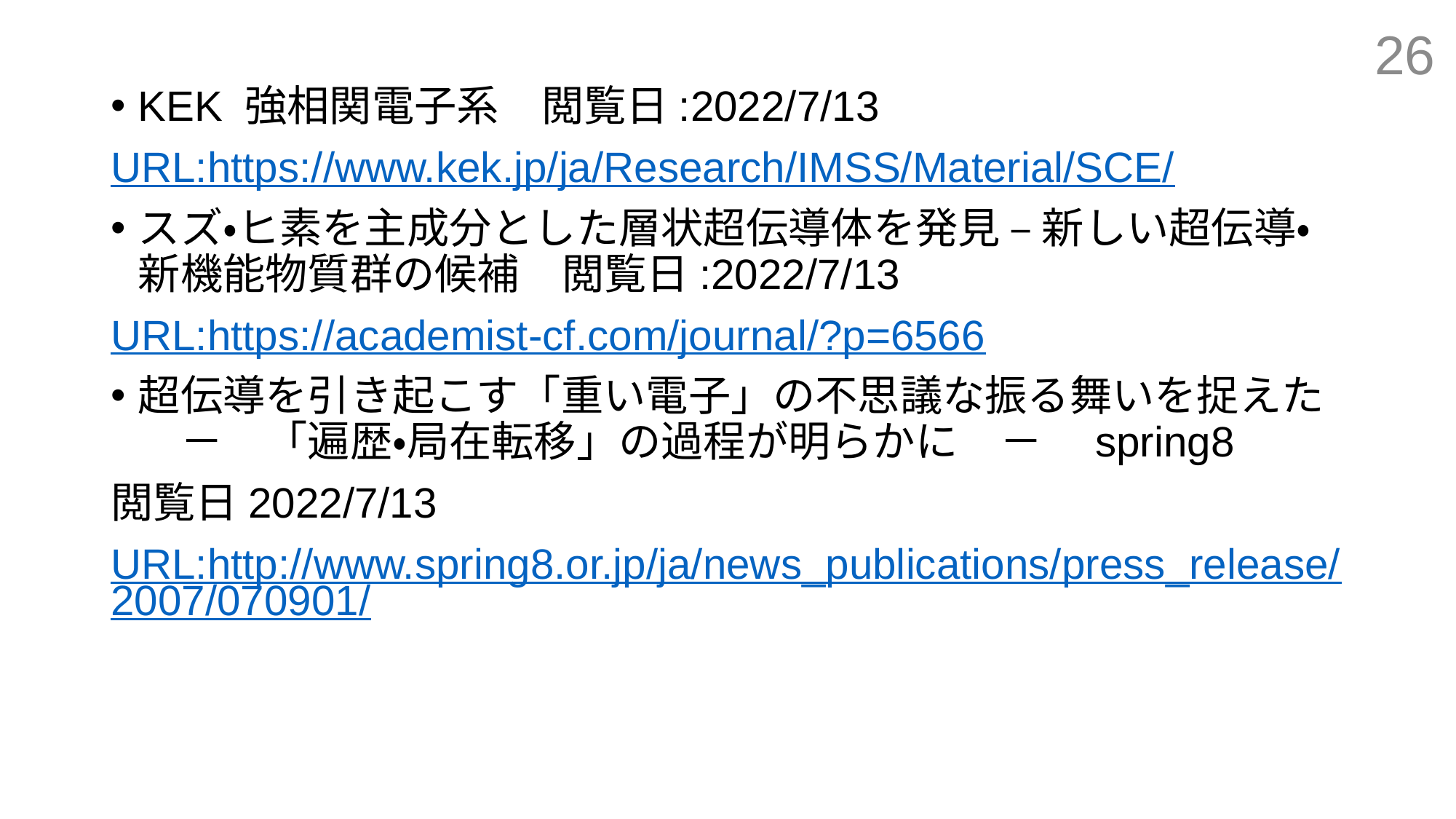

26
KEK 強相関電子系　閲覧日:2022/7/13
URL:https://www.kek.jp/ja/Research/IMSS/Material/SCE/
スズ・ヒ素を主成分とした層状超伝導体を発見 – 新しい超伝導・新機能物質群の候補　閲覧日:2022/7/13
URL:https://academist-cf.com/journal/?p=6566
超伝導を引き起こす「重い電子」の不思議な振る舞いを捉えた　－　「遍歴・局在転移」の過程が明らかに　－　spring8
閲覧日2022/7/13
URL:http://www.spring8.or.jp/ja/news_publications/press_release/2007/070901/